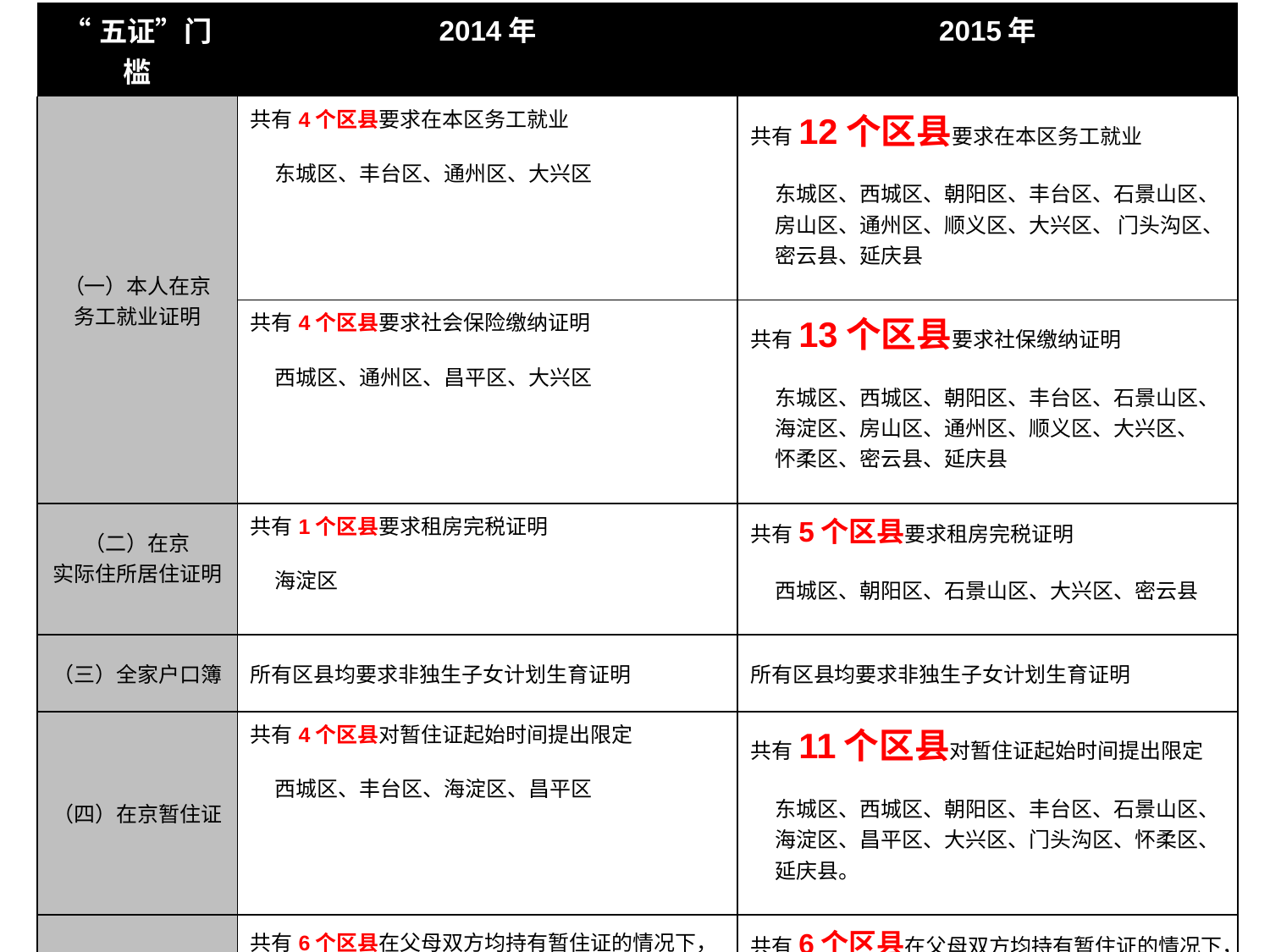

| “五证”门槛 | 2014年 | 2015年 |
| --- | --- | --- |
| （一）本人在京 务工就业证明 | 共有4个区县要求在本区务工就业 东城区、丰台区、通州区、大兴区 | 共有12个区县要求在本区务工就业 东城区、西城区、朝阳区、丰台区、石景山区、 房山区、通州区、顺义区、大兴区、 门头沟区、 密云县、延庆县 |
|  | 共有4个区县要求社会保险缴纳证明 西城区、通州区、昌平区、大兴区 | 共有13个区县要求社保缴纳证明 东城区、西城区、朝阳区、丰台区、石景山区、 海淀区、房山区、通州区、顺义区、大兴区、 怀柔区、密云县、延庆县 |
| （二）在京 实际住所居住证明 | 共有1个区县要求租房完税证明 海淀区 | 共有5个区县要求租房完税证明 西城区、朝阳区、石景山区、大兴区、密云县 |
| （三）全家户口簿 | 所有区县均要求非独生子女计划生育证明 | 所有区县均要求非独生子女计划生育证明 |
| （四）在京暂住证 | 共有4个区县对暂住证起始时间提出限定 西城区、丰台区、海淀区、昌平区 | 共有11个区县对暂住证起始时间提出限定 东城区、西城区、朝阳区、丰台区、石景山区、 海淀区、昌平区、大兴区、门头沟区、怀柔区、 延庆县。 |
| （五）户籍所在地没有监护条件证明 | 共有6个区县在父母双方均持有暂住证的情况下，仍需办理户籍所在地无监护条件证明 东城区、西城区、朝阳区、 丰台区、海淀区、昌平区。 | 共有6个区县在父母双方均持有暂住证的情况下，仍需办理户籍所在地无监护条件证明 西城区、朝阳区、丰台区、 海淀区、顺义区、昌平区。 |